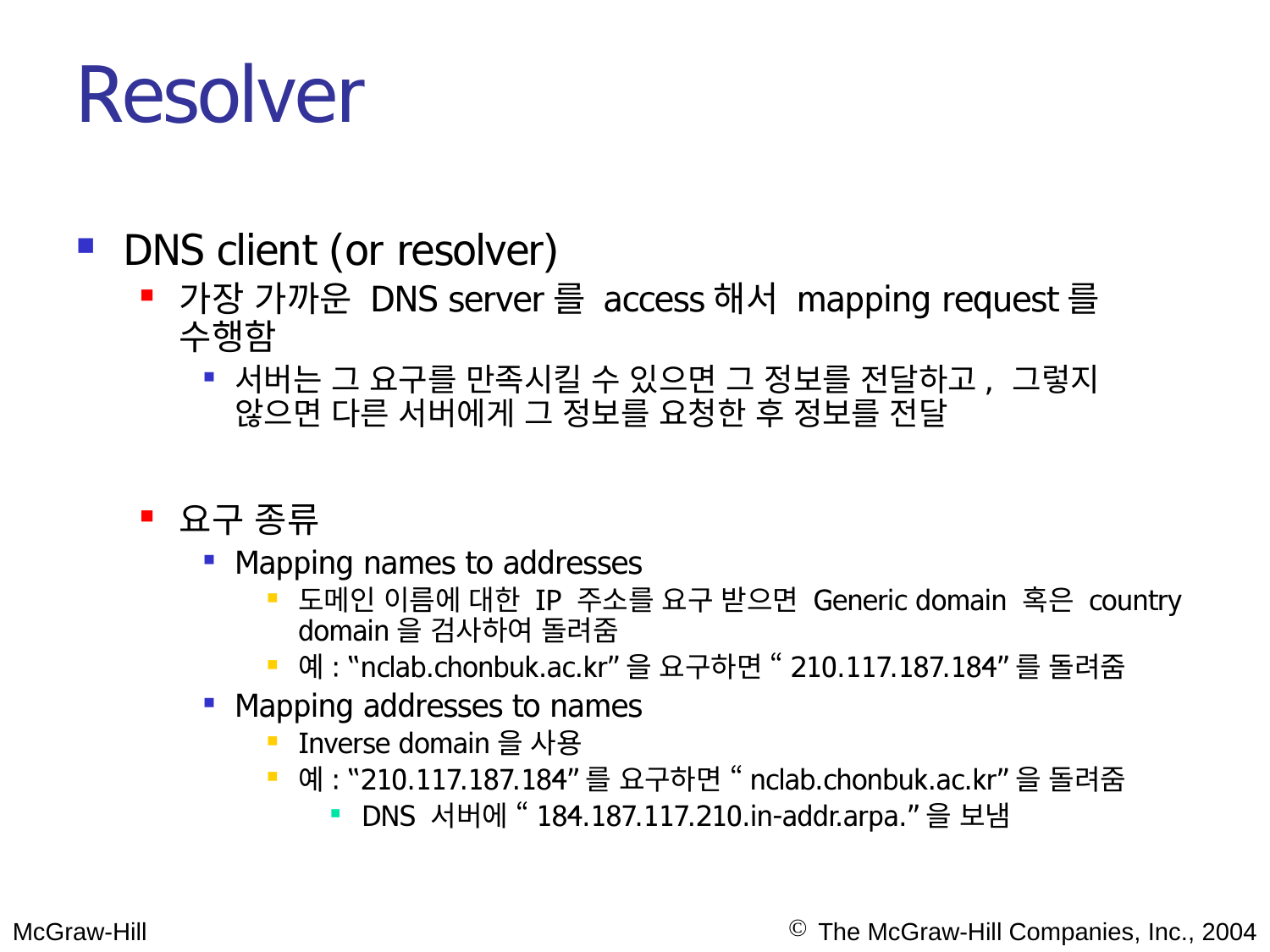

# Resolver
DNS client (or resolver)
가장 가까운 DNS server를 access해서 mapping request를 수행함
서버는 그 요구를 만족시킬 수 있으면 그 정보를 전달하고, 그렇지 않으면 다른 서버에게 그 정보를 요청한 후 정보를 전달

요구 종류
Mapping names to addresses
도메인 이름에 대한 IP 주소를 요구 받으면 Generic domain 혹은 country domain을 검사하여 돌려줌
예: “nclab.chonbuk.ac.kr”을 요구하면 “210.117.187.184”를 돌려줌
Mapping addresses to names
Inverse domain을 사용
예: “210.117.187.184”를 요구하면 “nclab.chonbuk.ac.kr”을 돌려줌
DNS 서버에 “184.187.117.210.in-addr.arpa.”을 보냄